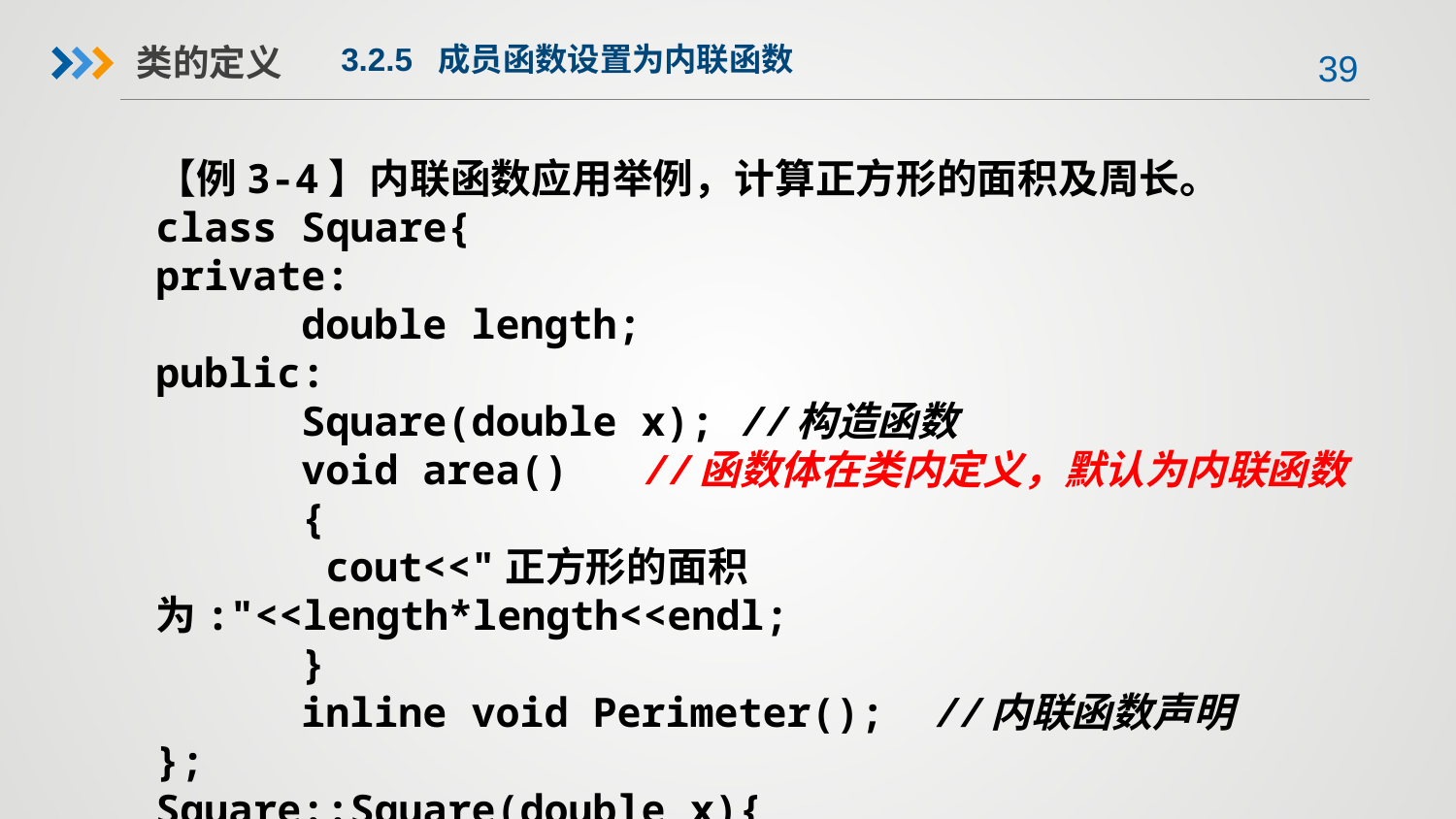

类的定义
3.2.5  成员函数设置为内联函数
【例3-4】内联函数应用举例，计算正方形的面积及周长。
class Square{
private:
	double length;
public:
	Square(double x); //构造函数
	void area()   //函数体在类内定义，默认为内联函数
	{
	 cout<<"正方形的面积为:"<<length*length<<endl;
	}
	inline void Perimeter();  //内联函数声明
};
Square::Square(double x){